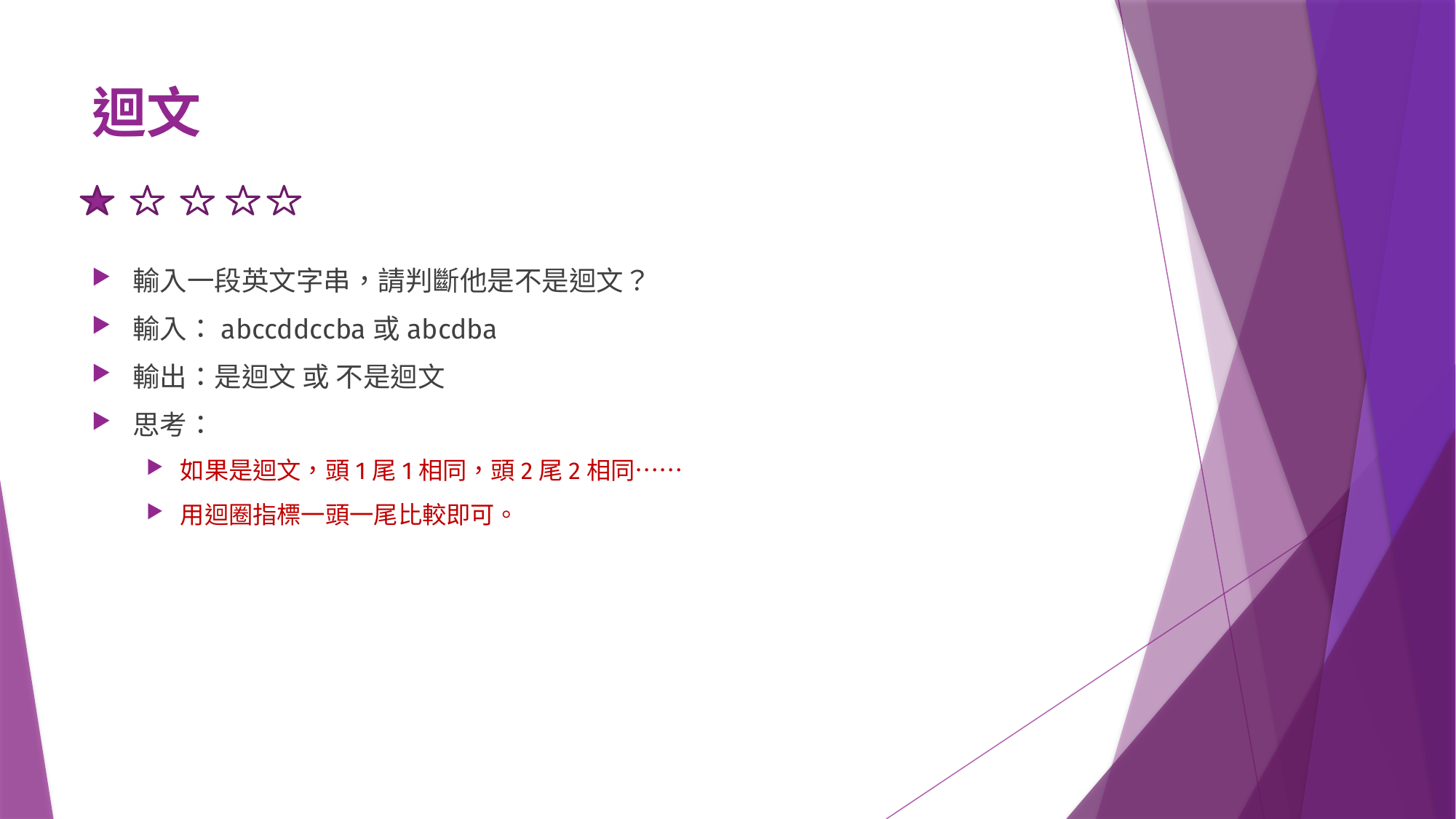

# 迴文

輸入一段英文字串，請判斷他是不是迴文？
輸入：abccddccba或abcdba
輸出：是迴文 或 不是迴文
思考：
如果是迴文，頭1尾1相同，頭2尾2相同……
用迴圈指標一頭一尾比較即可。